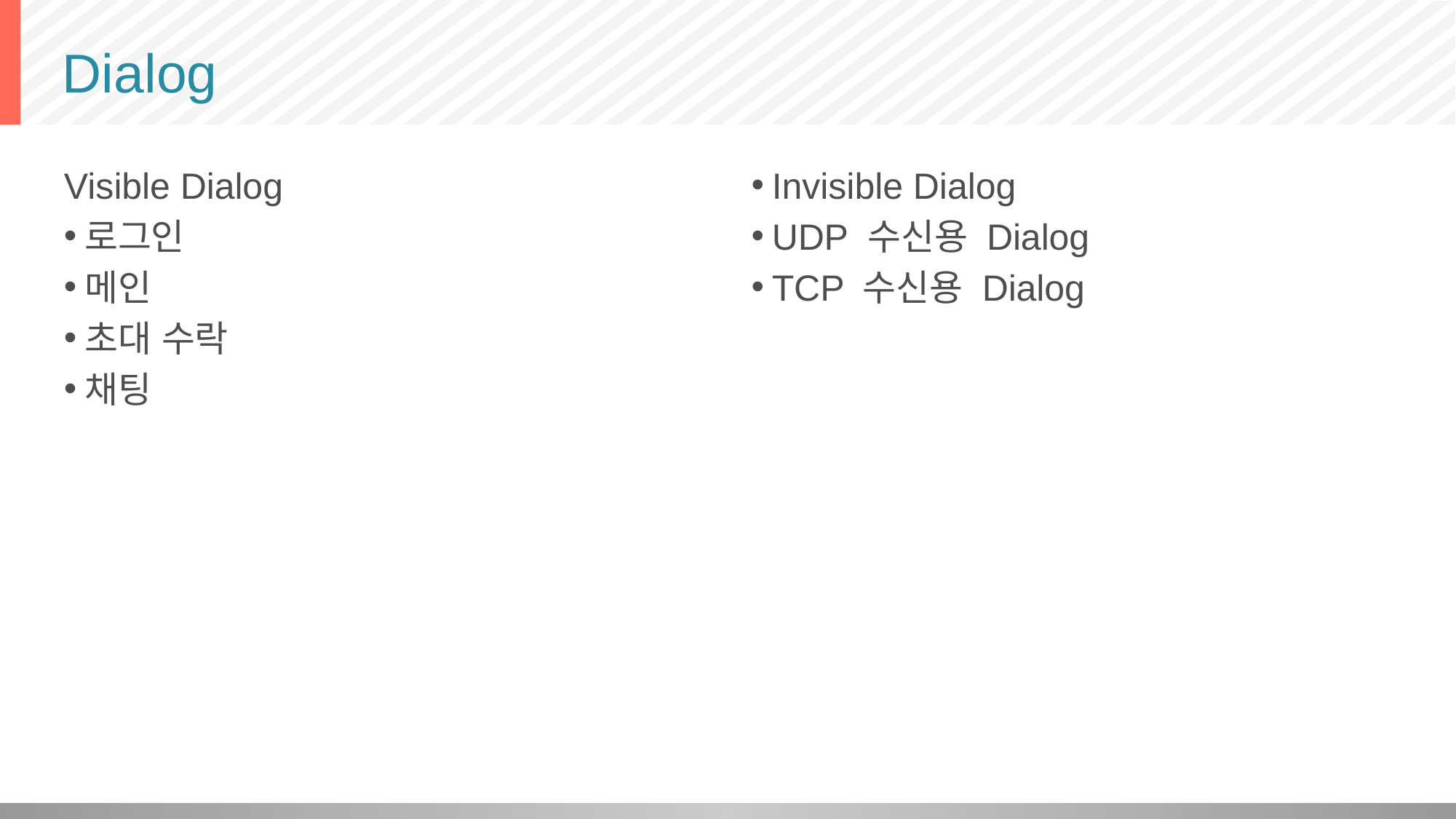

# Dialog
Visible Dialog
로그인
메인
초대 수락
채팅
Invisible Dialog
UDP 수신용 Dialog
TCP 수신용 Dialog